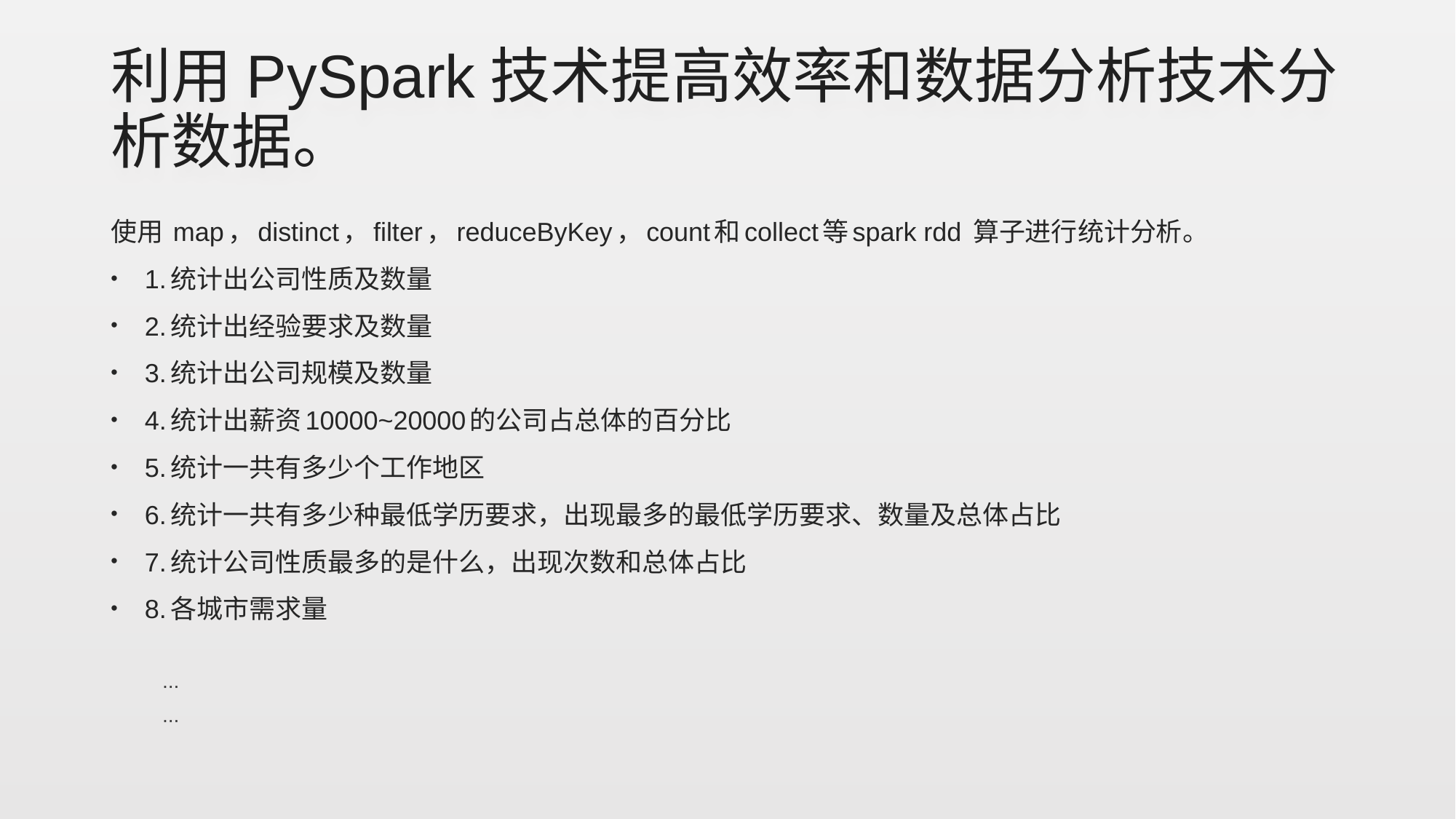

# 利用PySpark技术提高效率和数据分析技术分析数据。
使用 map，distinct，filter，reduceByKey，count和collect等spark rdd 算子进行统计分析。
1.统计出公司性质及数量
2.统计出经验要求及数量
3.统计出公司规模及数量
4.统计出薪资10000~20000的公司占总体的百分比
5.统计一共有多少个工作地区
6.统计一共有多少种最低学历要求，出现最多的最低学历要求、数量及总体占比
7.统计公司性质最多的是什么，出现次数和总体占比
8.各城市需求量

...
...